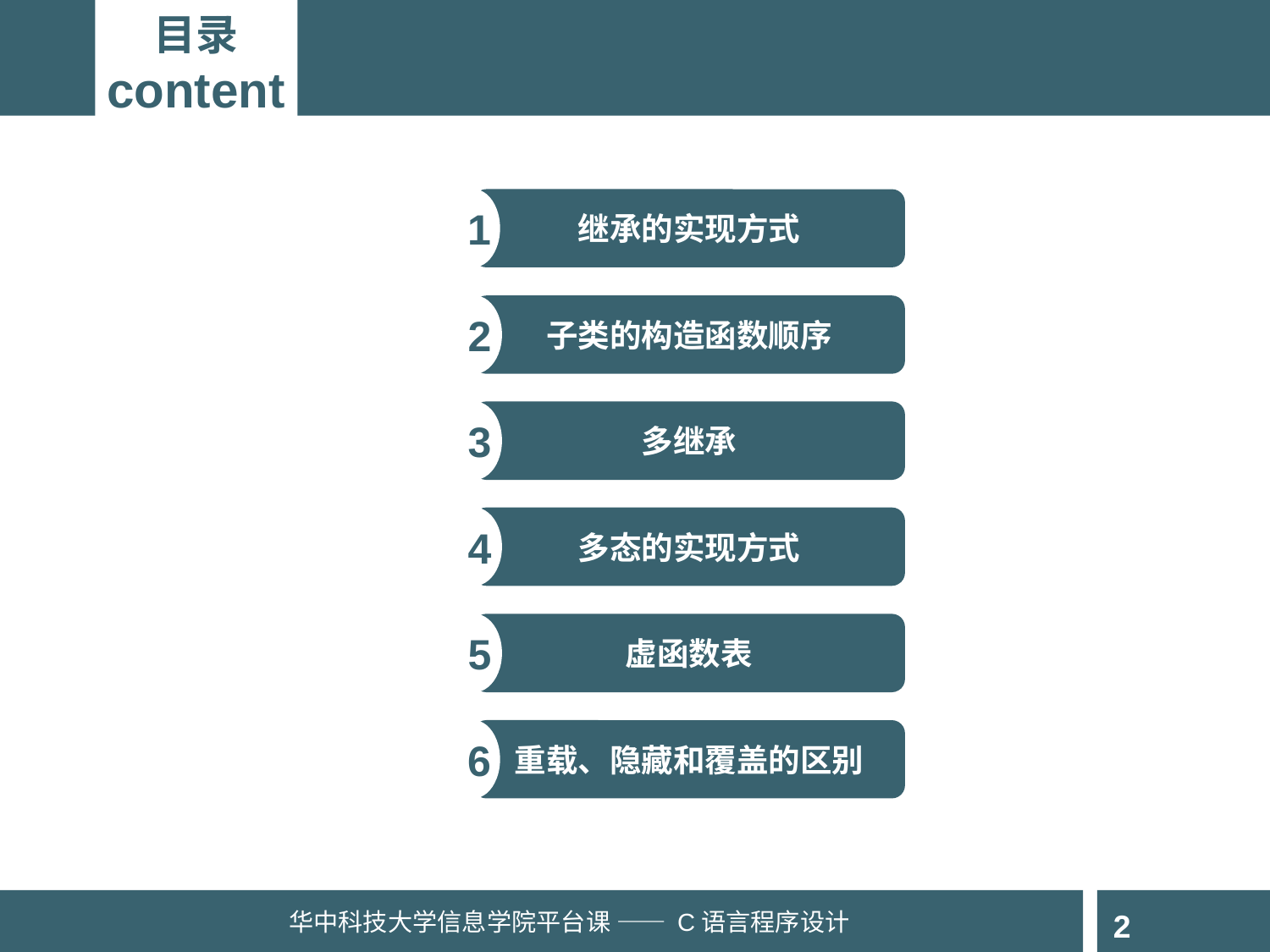

目录
content
1
继承的实现方式
2
子类的构造函数顺序
3
多继承
4
多态的实现方式
5
虚函数表
6
重载、隐藏和覆盖的区别